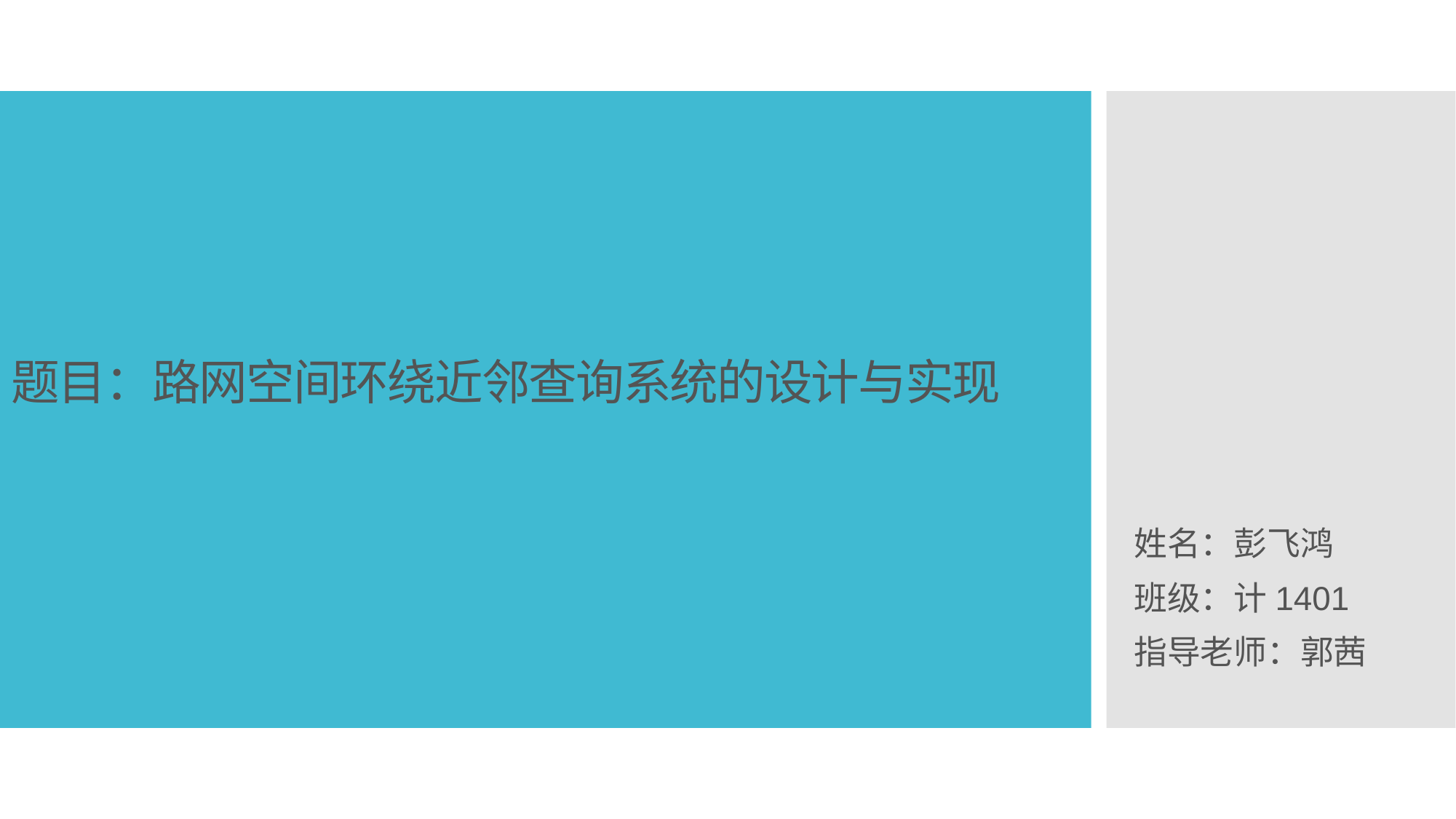

# 题目：路网空间环绕近邻查询系统的设计与实现
姓名：彭飞鸿
班级：计1401
指导老师：郭茜